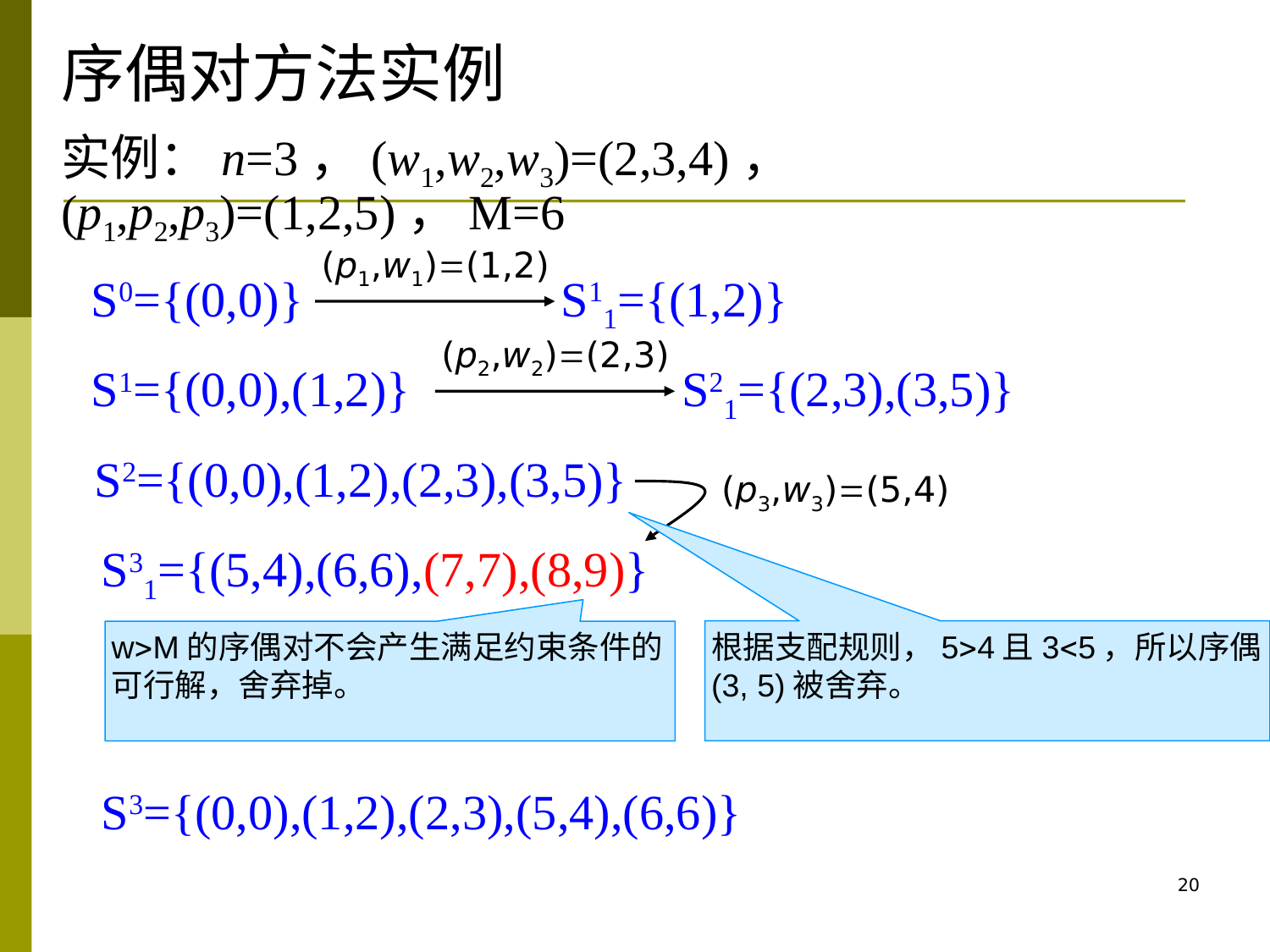

# 序偶对方法实例
实例：n=3，(w1,w2,w3)=(2,3,4)，(p1,p2,p3)=(1,2,5)，M=6
(p1,w1)=(1,2)

S0={(0,0)}
S11={(1,2)}
(p2,w2)=(2,3)

S1={(0,0),(1,2)}
S21={(2,3),(3,5)}
S2={(0,0),(1,2),(2,3),(3,5)}
(p3,w3)=(5,4)

根据支配规则，5>4且3<5，所以序偶(3, 5)被舍弃。
S31={(5,4),(6,6),(7,7),(8,9)}

w>M的序偶对不会产生满足约束条件的可行解，舍弃掉。
S3={(0,0),(1,2),(2,3),(5,4),(6,6)}
20